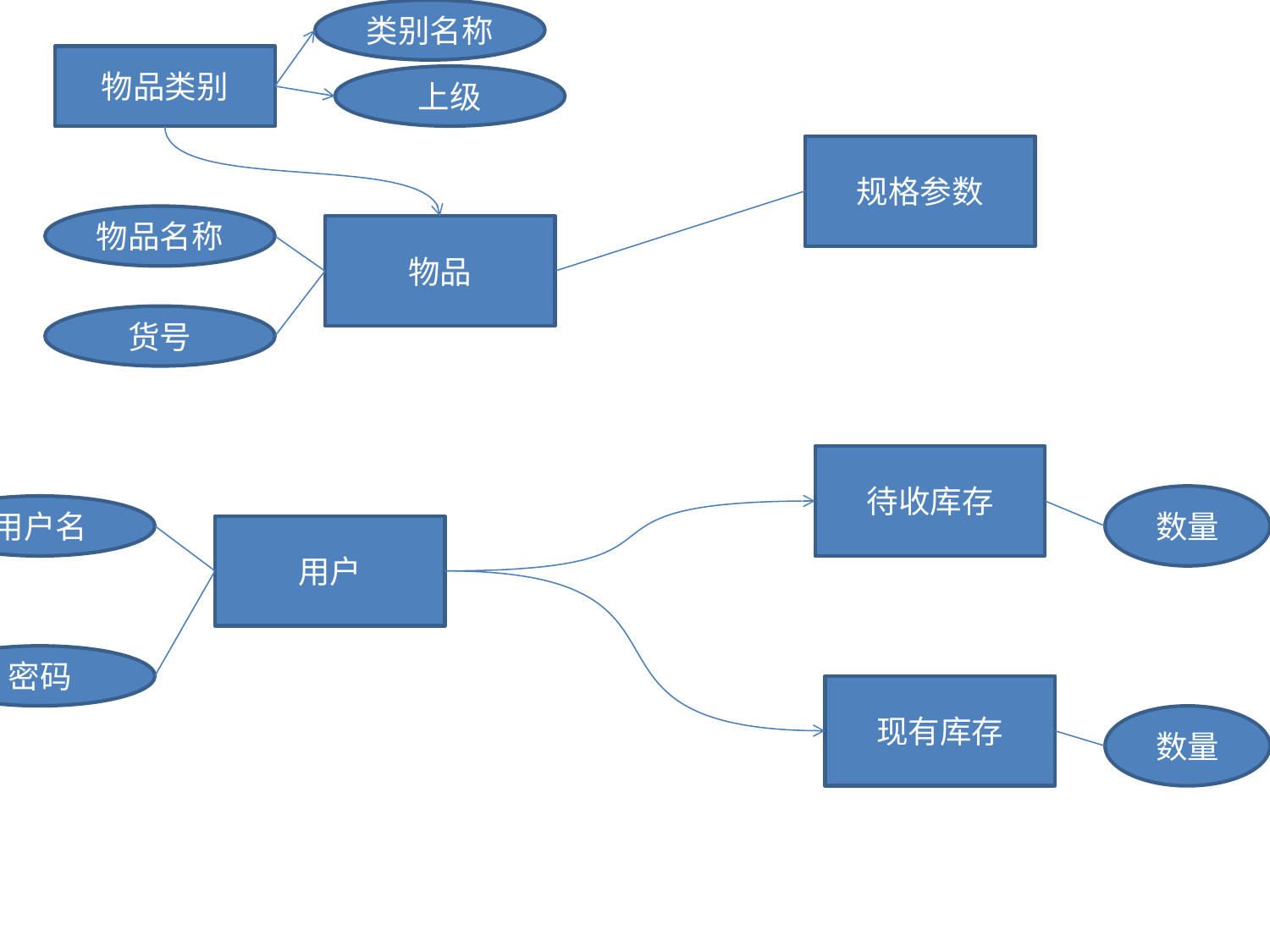

类别名称
物品类别
上级
规格参数
物品名称
物品
货号
待收库存
数量
用户名
用户
密码
现有库存
数量